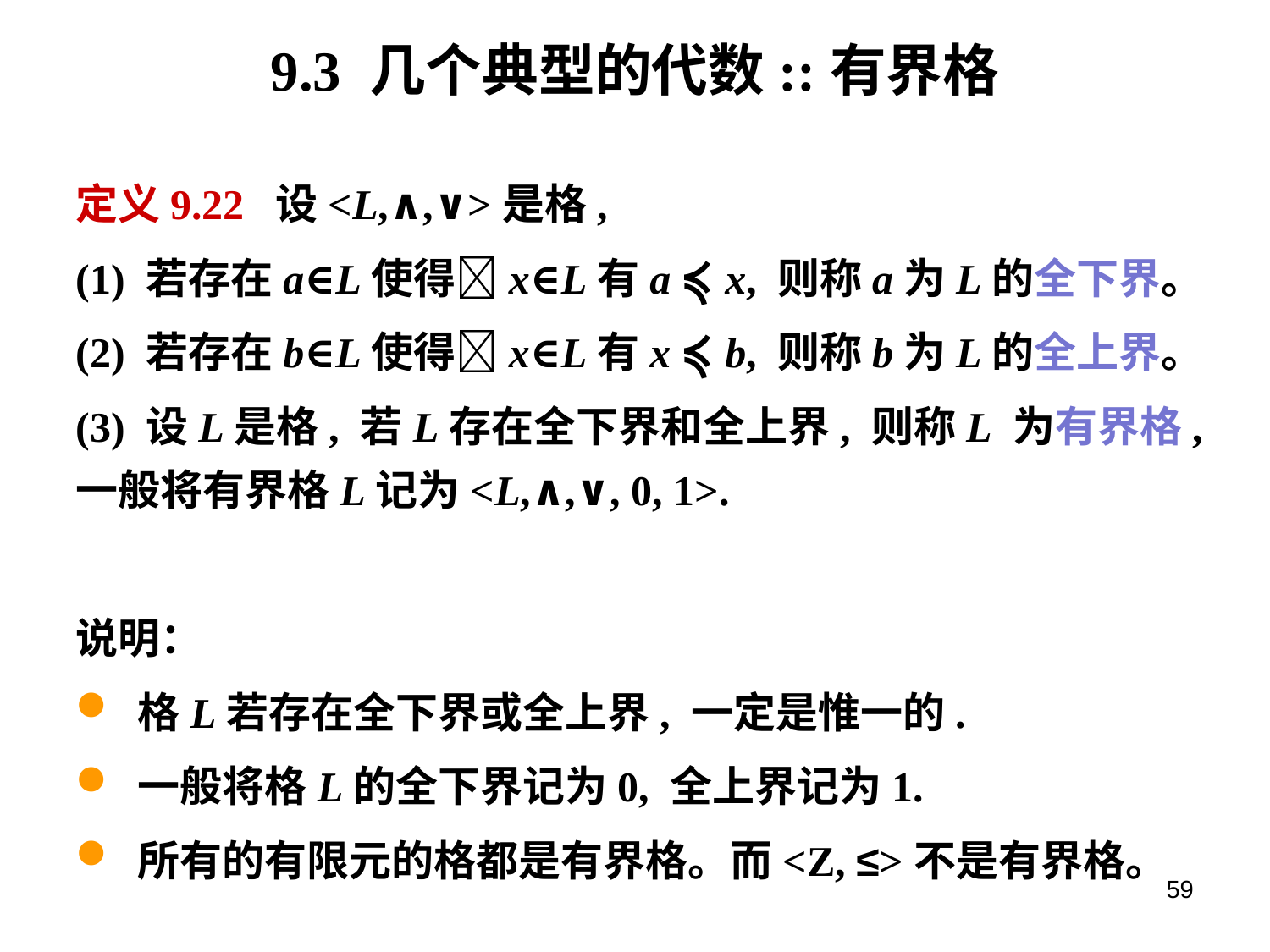

# 9.3 几个典型的代数::有界格
定义9.22  设<L,∧,∨>是格,
(1) 若存在a∈L使得∀x∈L有a ≼ x, 则称a为L的全下界。
(2) 若存在b∈L使得∀x∈L有x ≼ b, 则称b为L的全上界。
(3) 设L是格, 若L存在全下界和全上界, 则称L 为有界格, 一般将有界格L记为<L,∧,∨, 0, 1>.

说明：
 格L若存在全下界或全上界, 一定是惟一的.
 一般将格L的全下界记为0, 全上界记为1.
 所有的有限元的格都是有界格。而<Z, ≤>不是有界格。
59